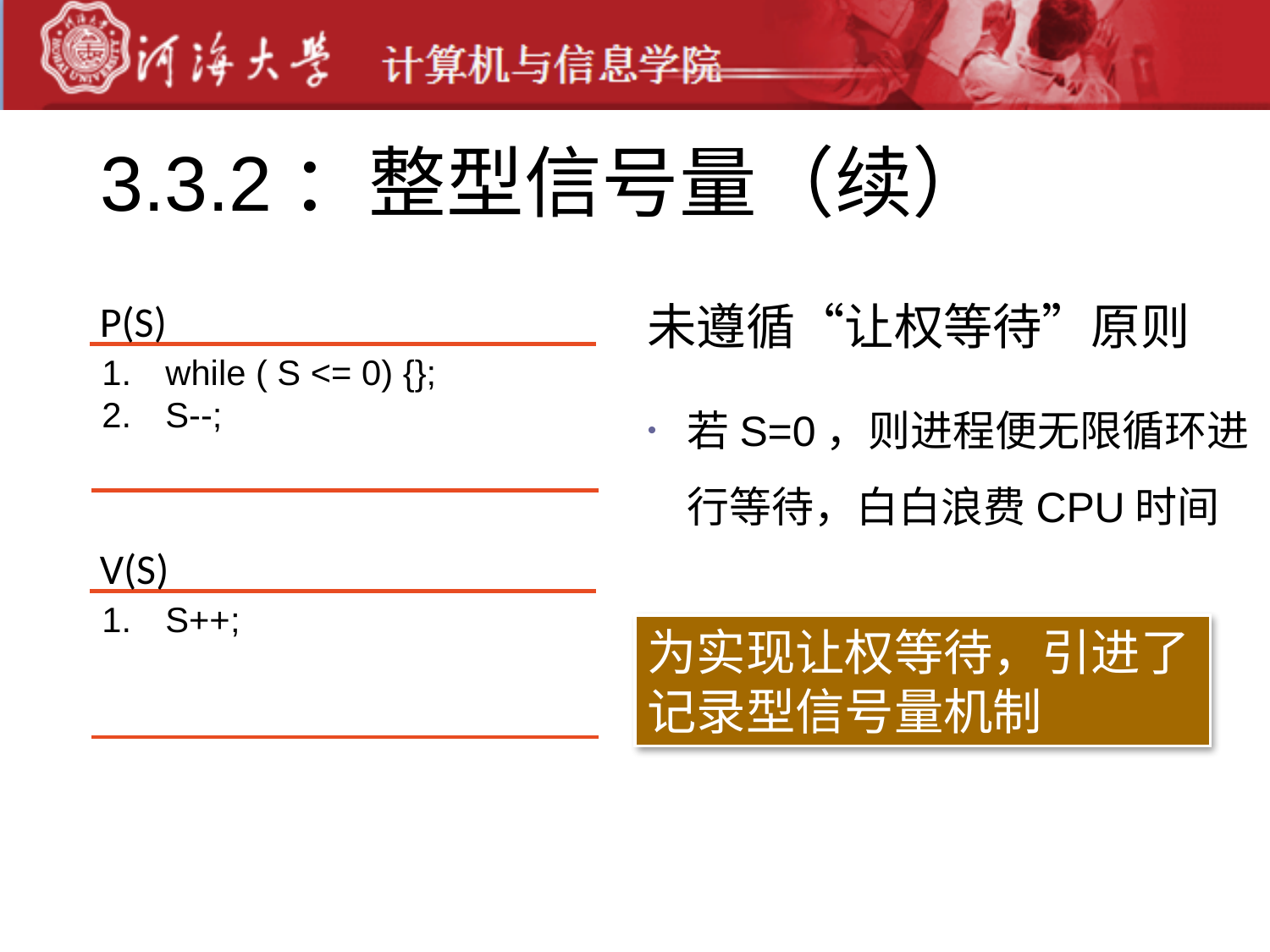

# 3.3.2：整型信号量（续）
P(S)
while ( S <= 0) {};
S--;
未遵循“让权等待”原则
若S=0，则进程便无限循环进行等待，白白浪费CPU时间
V(S)
S++;
为实现让权等待，引进了记录型信号量机制